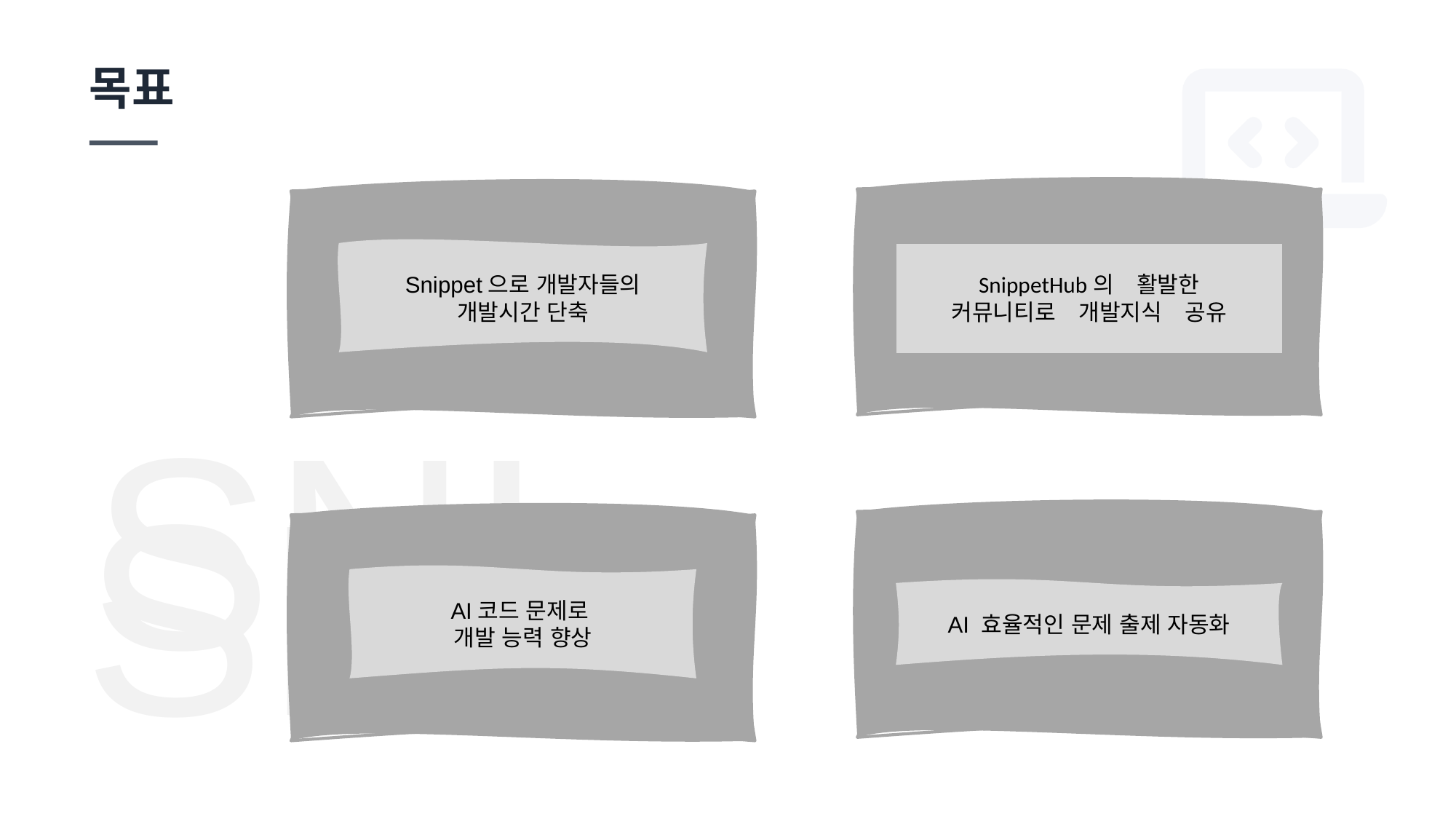

# 목표

Snippet으로 개발자들의
개발시간 단축
SnippetHub의　활발한
커뮤니티로　개발지식　공유
SNI
SNI

AI코드 문제로
개발 능력 향상
AI 효율적인 문제 출제 자동화